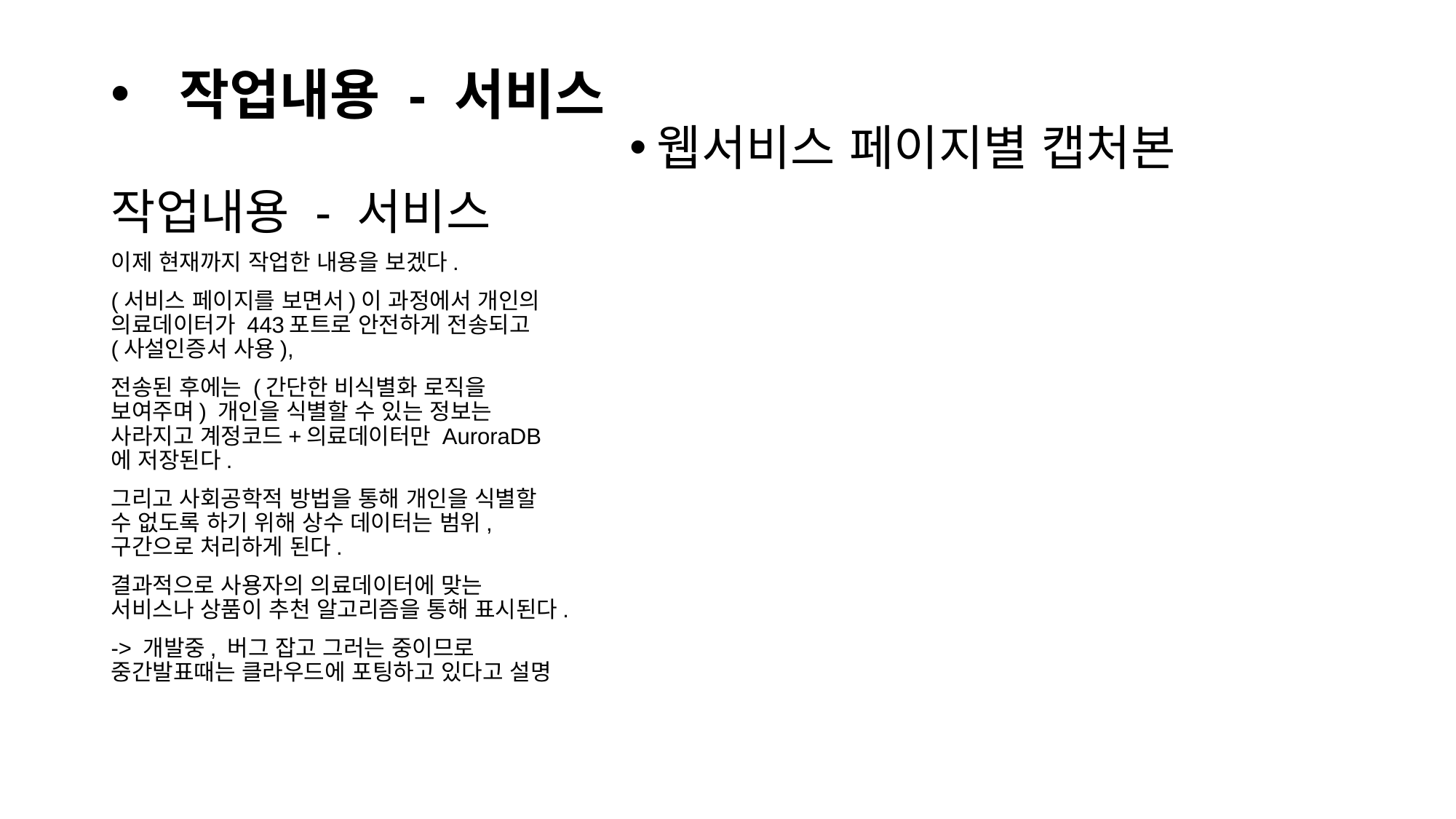

# 작업내용 - 서비스
작업내용 - 서비스
웹서비스 페이지별 캡처본
이제 현재까지 작업한 내용을 보겠다.
(서비스 페이지를 보면서)이 과정에서 개인의 의료데이터가 443포트로 안전하게 전송되고(사설인증서 사용),
전송된 후에는 (간단한 비식별화 로직을 보여주며) 개인을 식별할 수 있는 정보는 사라지고 계정코드+의료데이터만 AuroraDB에 저장된다.
그리고 사회공학적 방법을 통해 개인을 식별할 수 없도록 하기 위해 상수 데이터는 범위, 구간으로 처리하게 된다.
결과적으로 사용자의 의료데이터에 맞는 서비스나 상품이 추천 알고리즘을 통해 표시된다.
-> 개발중, 버그 잡고 그러는 중이므로 중간발표때는 클라우드에 포팅하고 있다고 설명